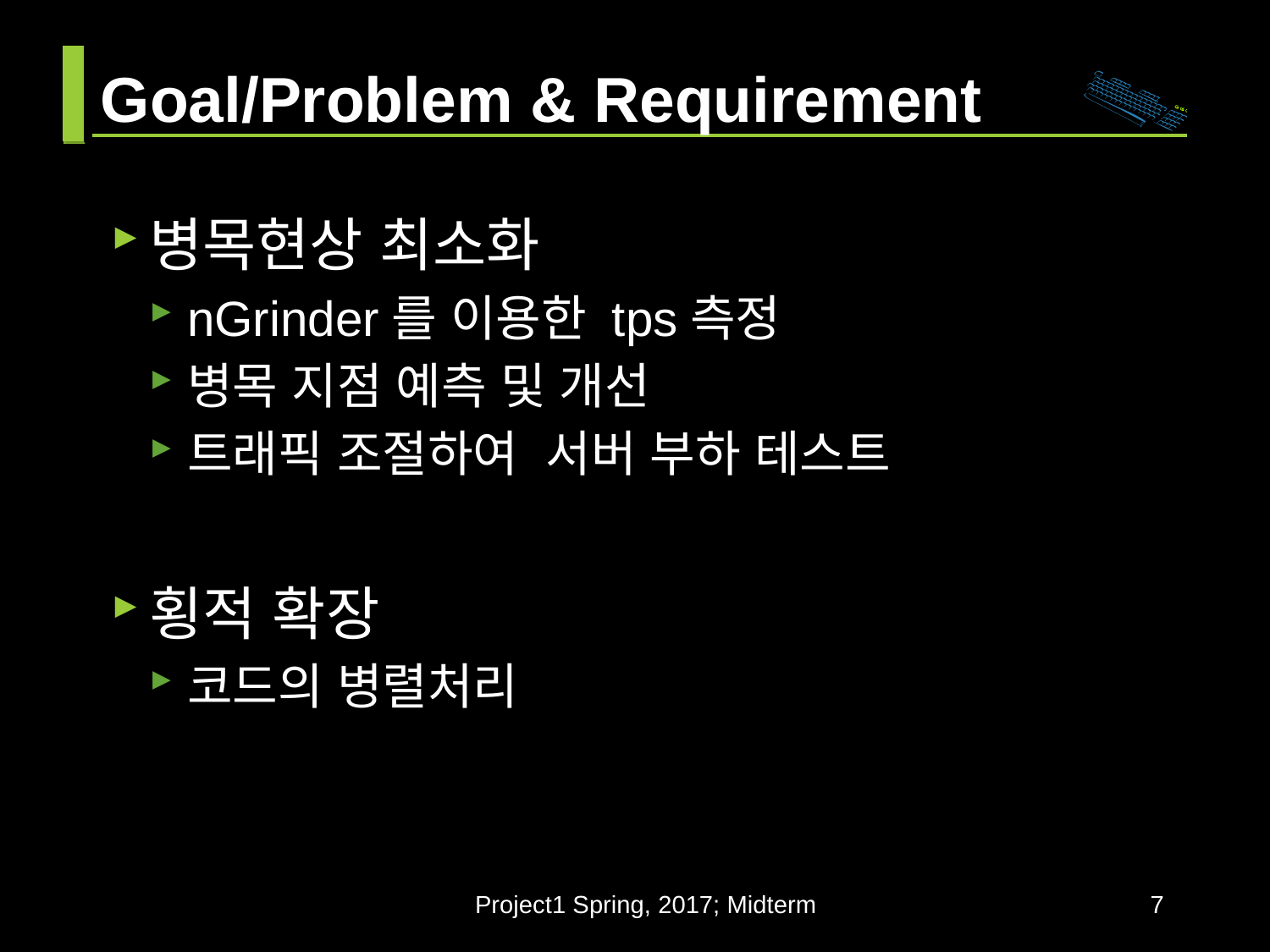

# Goal/Problem & Requirement
병목현상 최소화
nGrinder를 이용한 tps측정
병목 지점 예측 및 개선
트래픽 조절하여  서버 부하 테스트

횡적 확장
코드의 병렬처리

Project1 Spring, 2017; Midterm
7